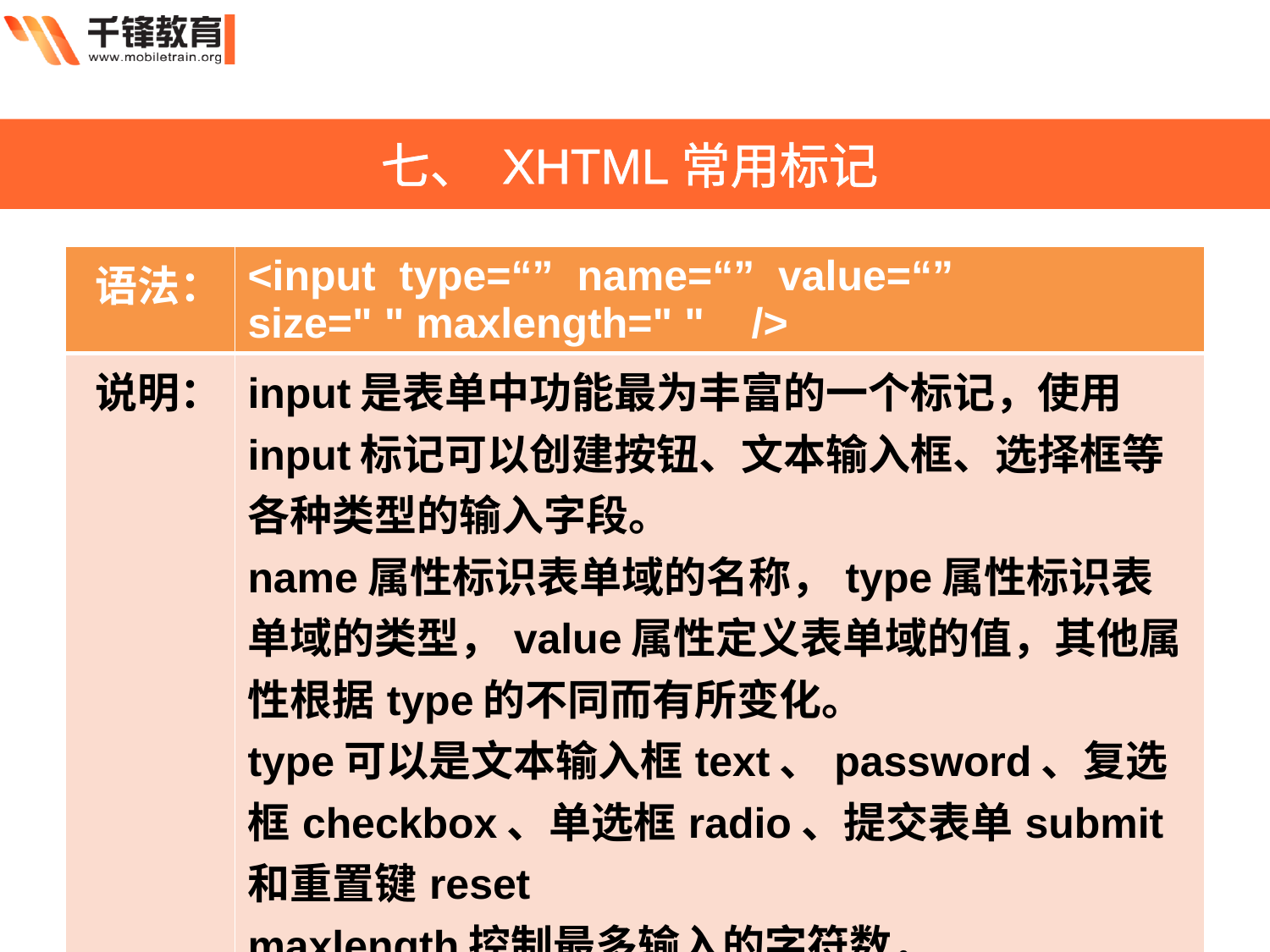

七、 XHTML常用标记
| 语法： | <input type=“” name=“” value=“” size=" " maxlength=" " /> |
| --- | --- |
| 说明： | input是表单中功能最为丰富的一个标记，使用input标记可以创建按钮、文本输入框、选择框等各种类型的输入字段。 name属性标识表单域的名称，type属性标识表单域的类型，value属性定义表单域的值，其他属性根据type的不同而有所变化。 type可以是文本输入框text、password、复选框checkbox、单选框radio、提交表单submit和重置键reset maxlength控制最多输入的字符数， size控制框的宽度 |